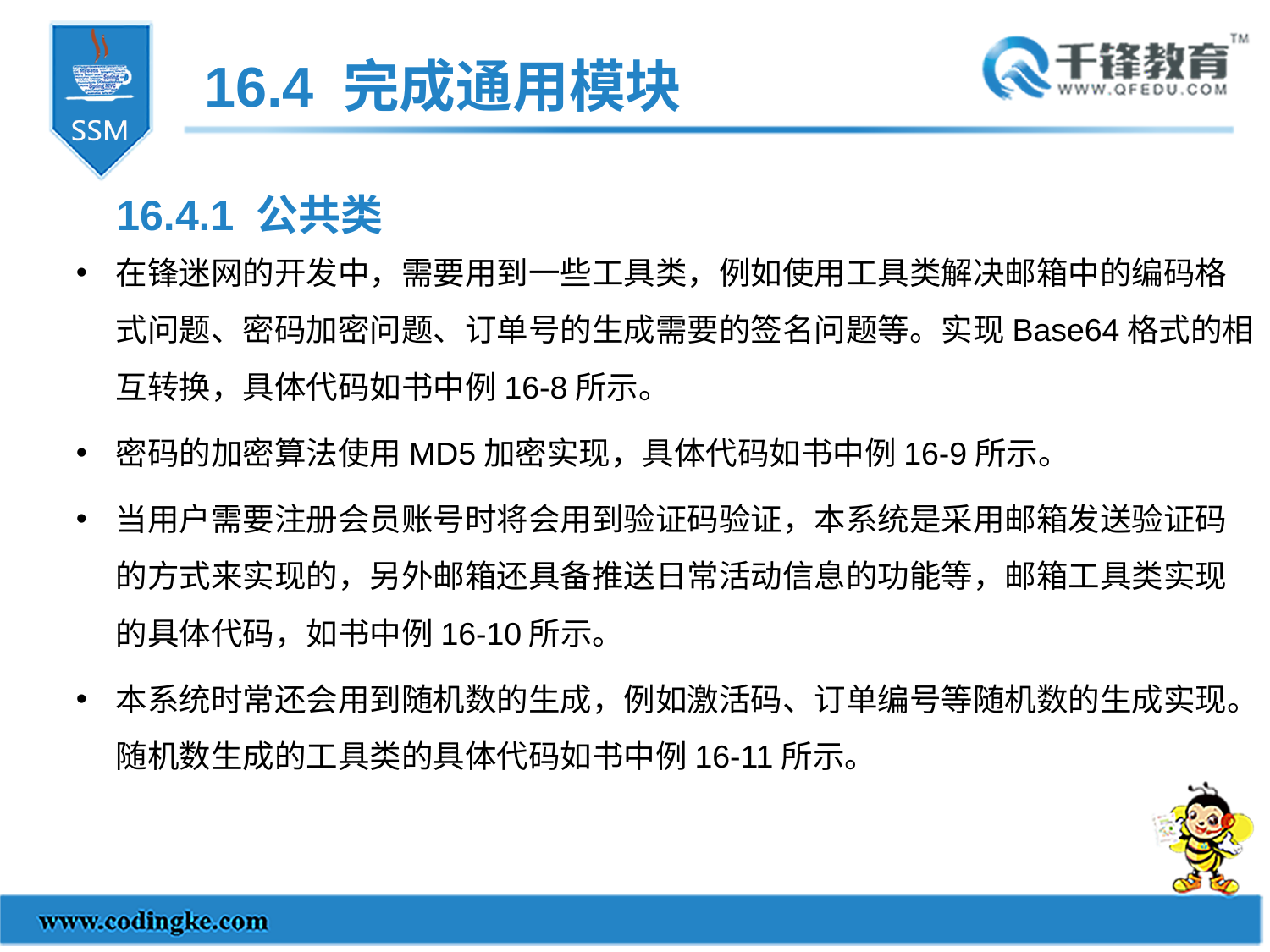

16.4 完成通用模块
16.4.1 公共类
在锋迷网的开发中，需要用到一些工具类，例如使用工具类解决邮箱中的编码格式问题、密码加密问题、订单号的生成需要的签名问题等。实现Base64格式的相互转换，具体代码如书中例16-8所示。
密码的加密算法使用MD5加密实现，具体代码如书中例16-9所示。
当用户需要注册会员账号时将会用到验证码验证，本系统是采用邮箱发送验证码的方式来实现的，另外邮箱还具备推送日常活动信息的功能等，邮箱工具类实现的具体代码，如书中例16-10所示。
本系统时常还会用到随机数的生成，例如激活码、订单编号等随机数的生成实现。随机数生成的工具类的具体代码如书中例16-11所示。